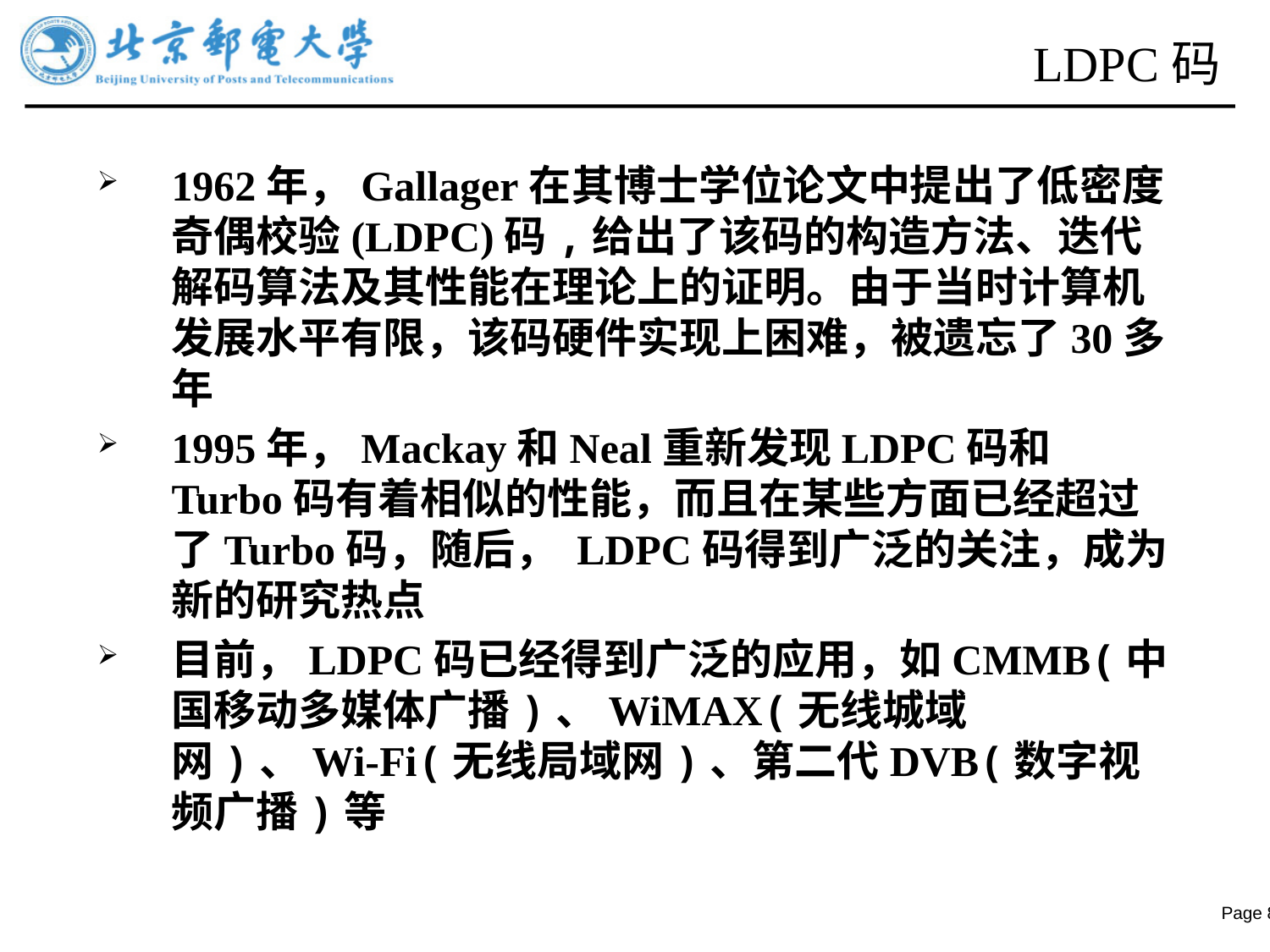

# LDPC码
1962年，Gallager在其博士学位论文中提出了低密度奇偶校验(LDPC)码,给出了该码的构造方法、迭代解码算法及其性能在理论上的证明。由于当时计算机发展水平有限，该码硬件实现上困难，被遗忘了30多年
1995年，Mackay和Neal重新发现LDPC码和Turbo码有着相似的性能，而且在某些方面已经超过了Turbo码，随后， LDPC码得到广泛的关注，成为新的研究热点
目前，LDPC码已经得到广泛的应用，如CMMB(中国移动多媒体广播)、WiMAX(无线城域网)、Wi-Fi(无线局域网)、第二代DVB(数字视频广播)等